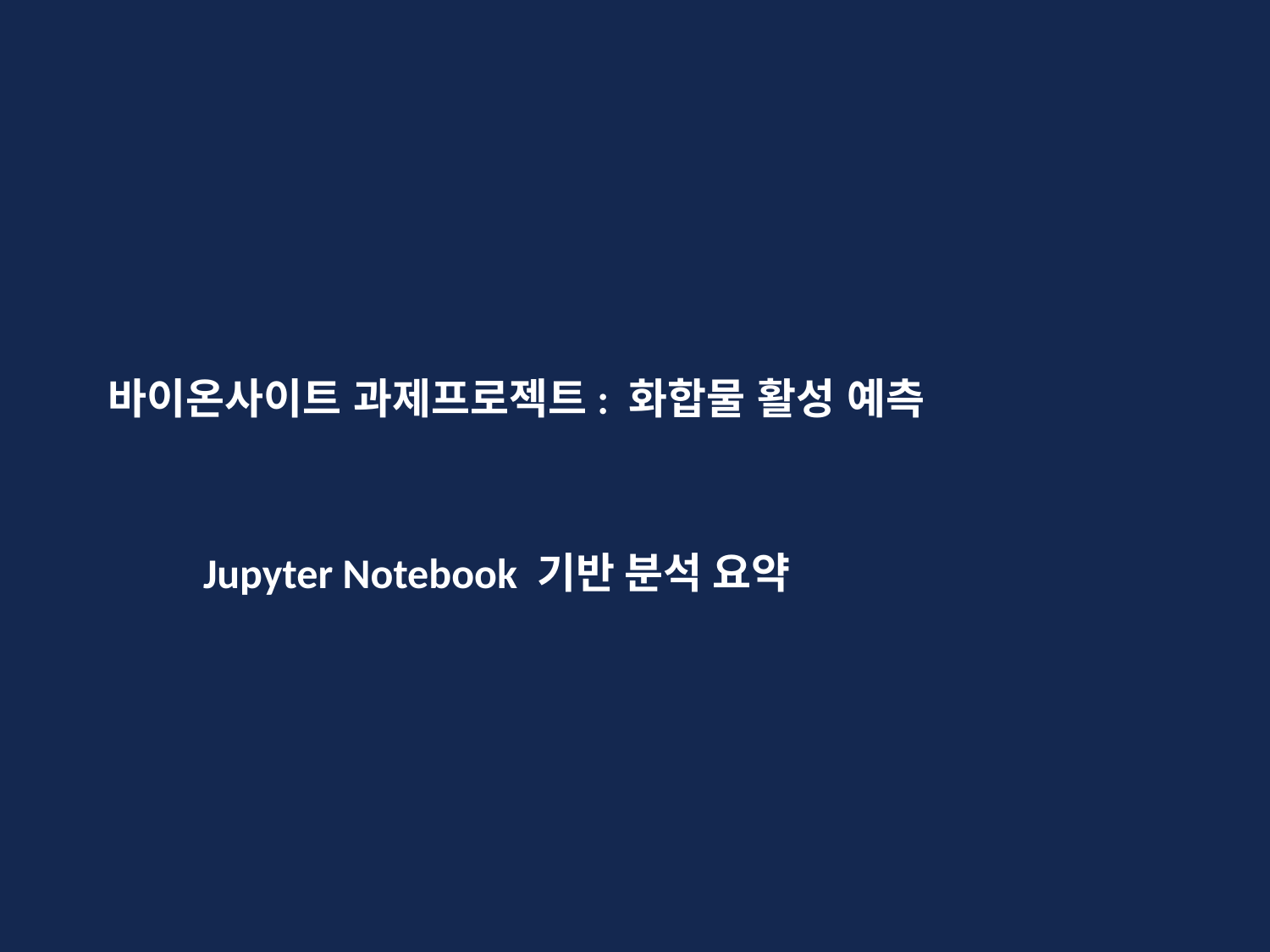

# 바이온사이트 과제프로젝트: 화합물 활성 예측
Jupyter Notebook 기반 분석 요약